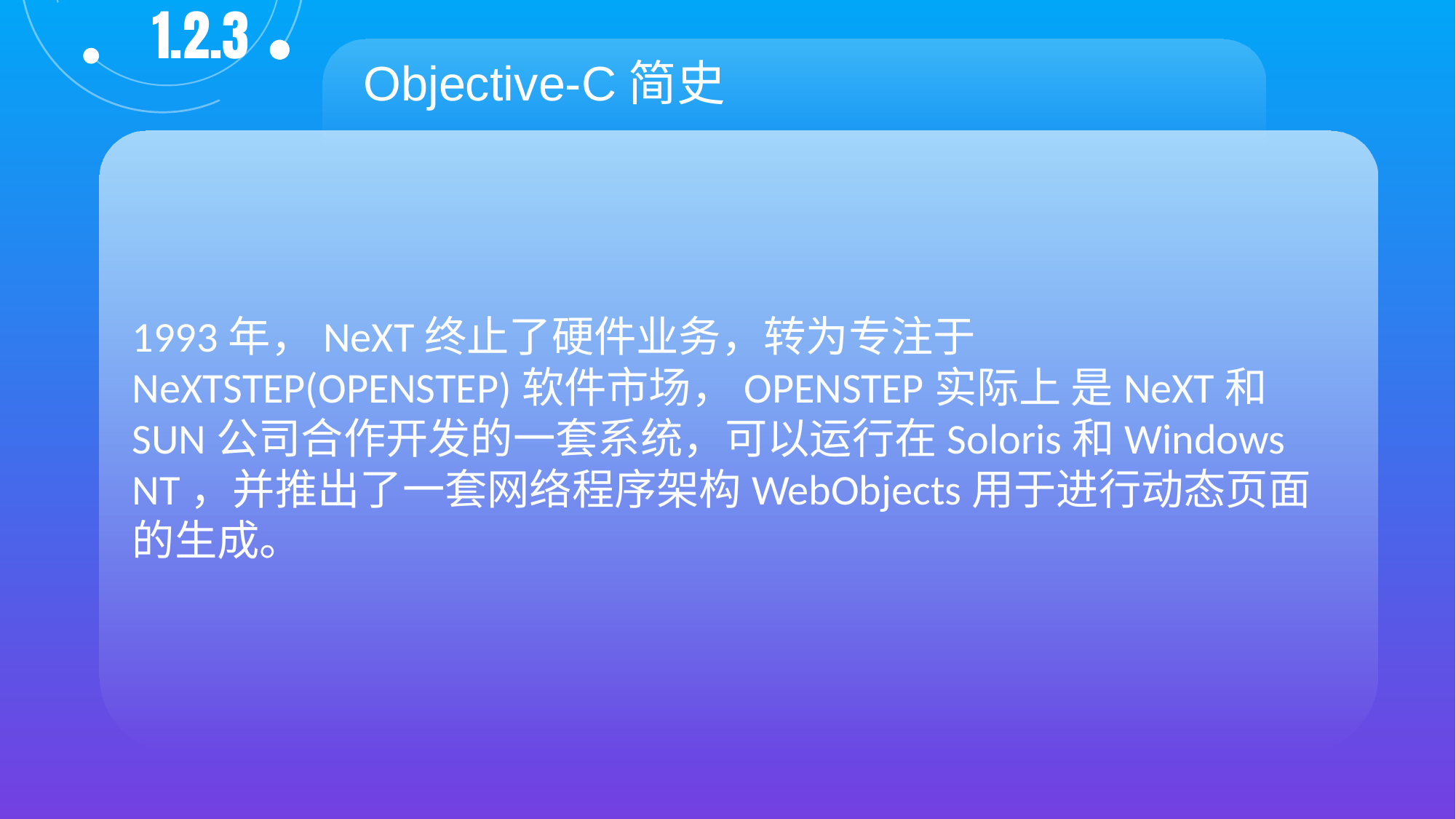

1.2.3

Objective-C简史
1993年，NeXT终止了硬件业务，转为专注于NeXTSTEP(OPENSTEP)软件市场，OPENSTEP实际上 是NeXT和SUN公司合作开发的一套系统，可以运行在Soloris和Windows NT，并推出了一套网络程序架构WebObjects用于进行动态页面的生成。